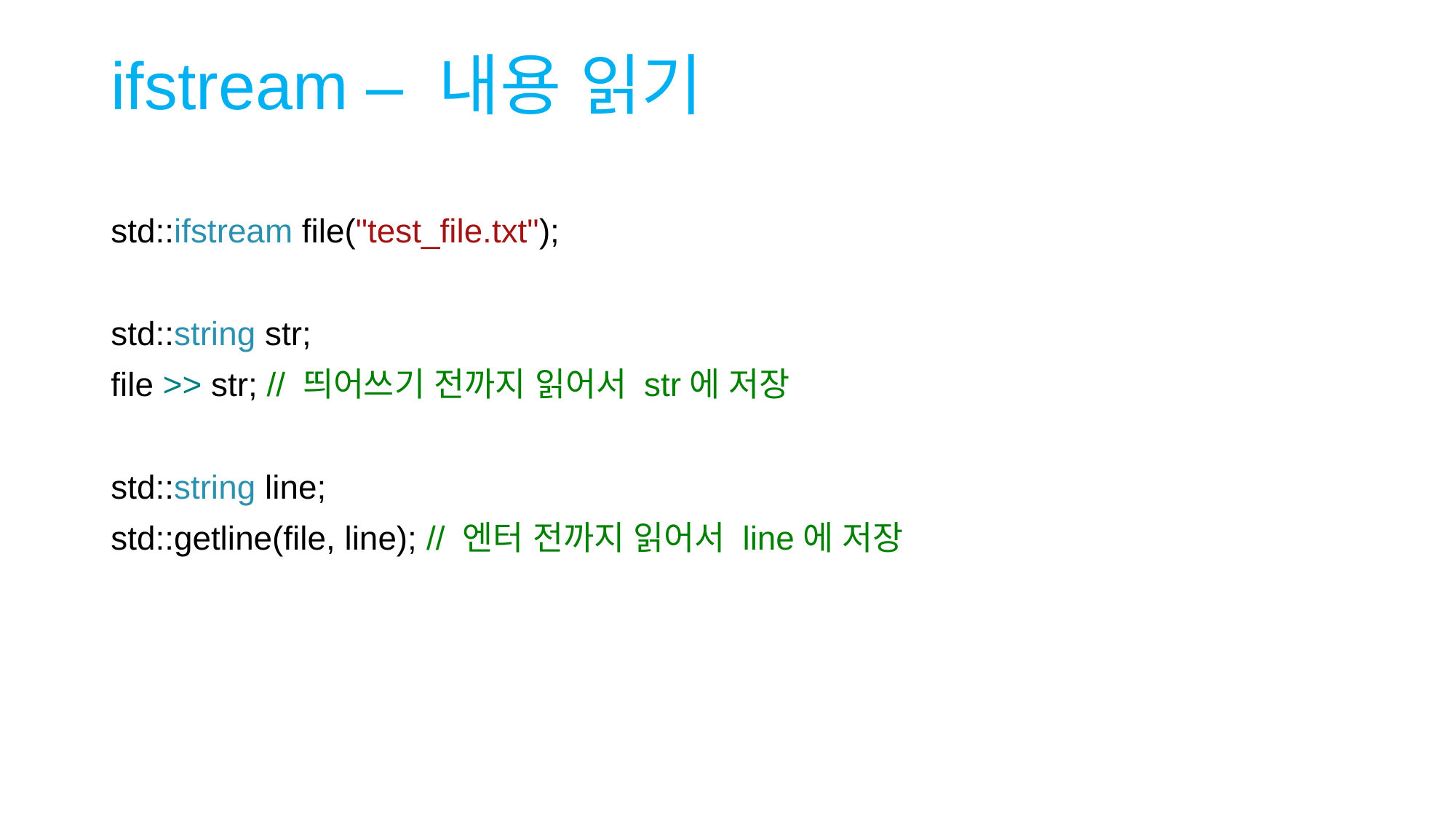

# ifstream – 내용 읽기
std::ifstream file("test_file.txt");

std::string str;
file >> str; // 띄어쓰기 전까지 읽어서 str에 저장

std::string line;
std::getline(file, line); // 엔터 전까지 읽어서 line에 저장